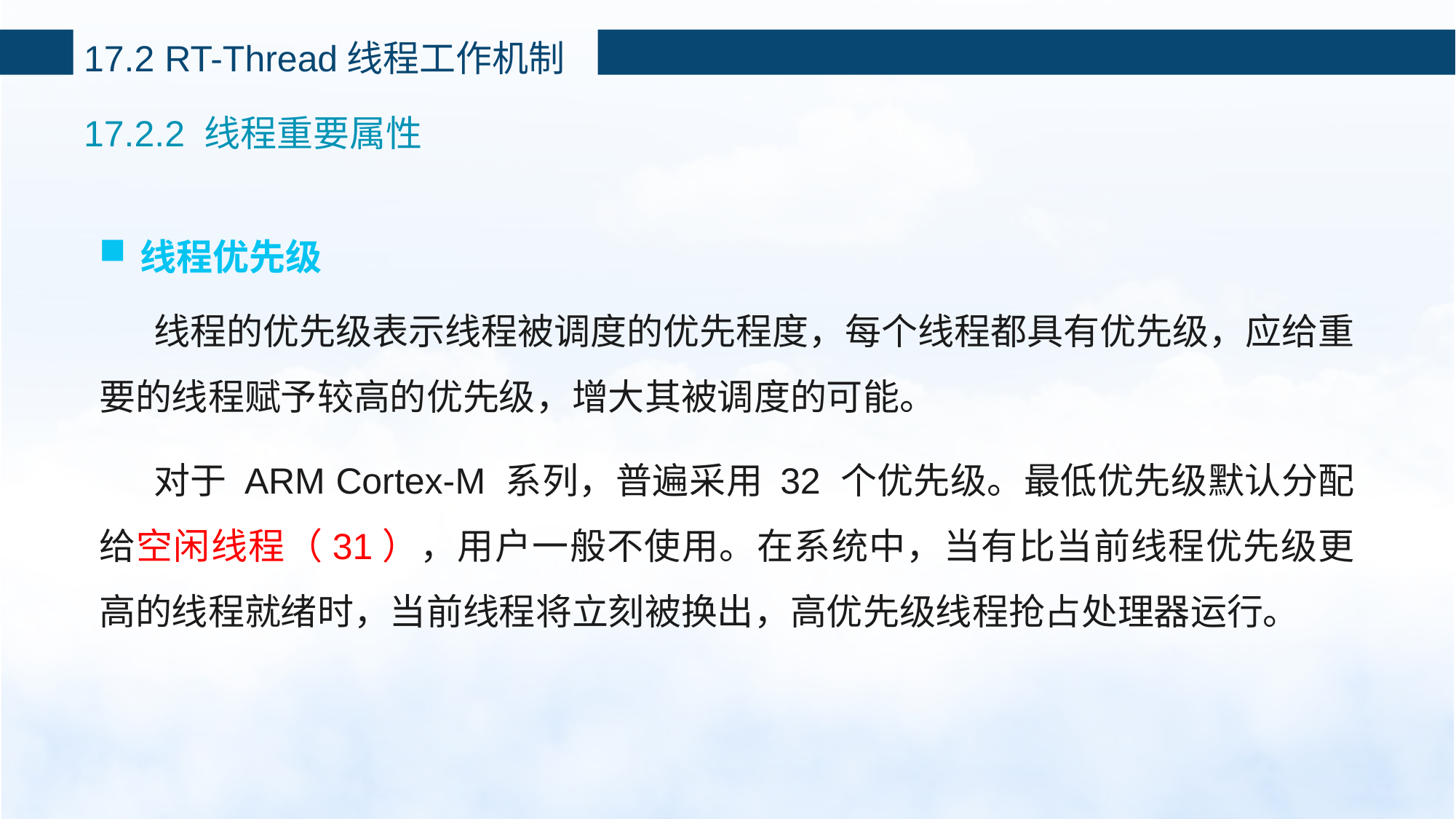

17.2 RT-Thread线程工作机制

17.2.2 线程重要属性
线程优先级
线程的优先级表示线程被调度的优先程度，每个线程都具有优先级，应给重要的线程赋予较高的优先级，增大其被调度的可能。
对于 ARM Cortex-M 系列，普遍采用 32 个优先级。最低优先级默认分配给空闲线程（31），用户一般不使用。在系统中，当有比当前线程优先级更高的线程就绪时，当前线程将立刻被换出，高优先级线程抢占处理器运行。